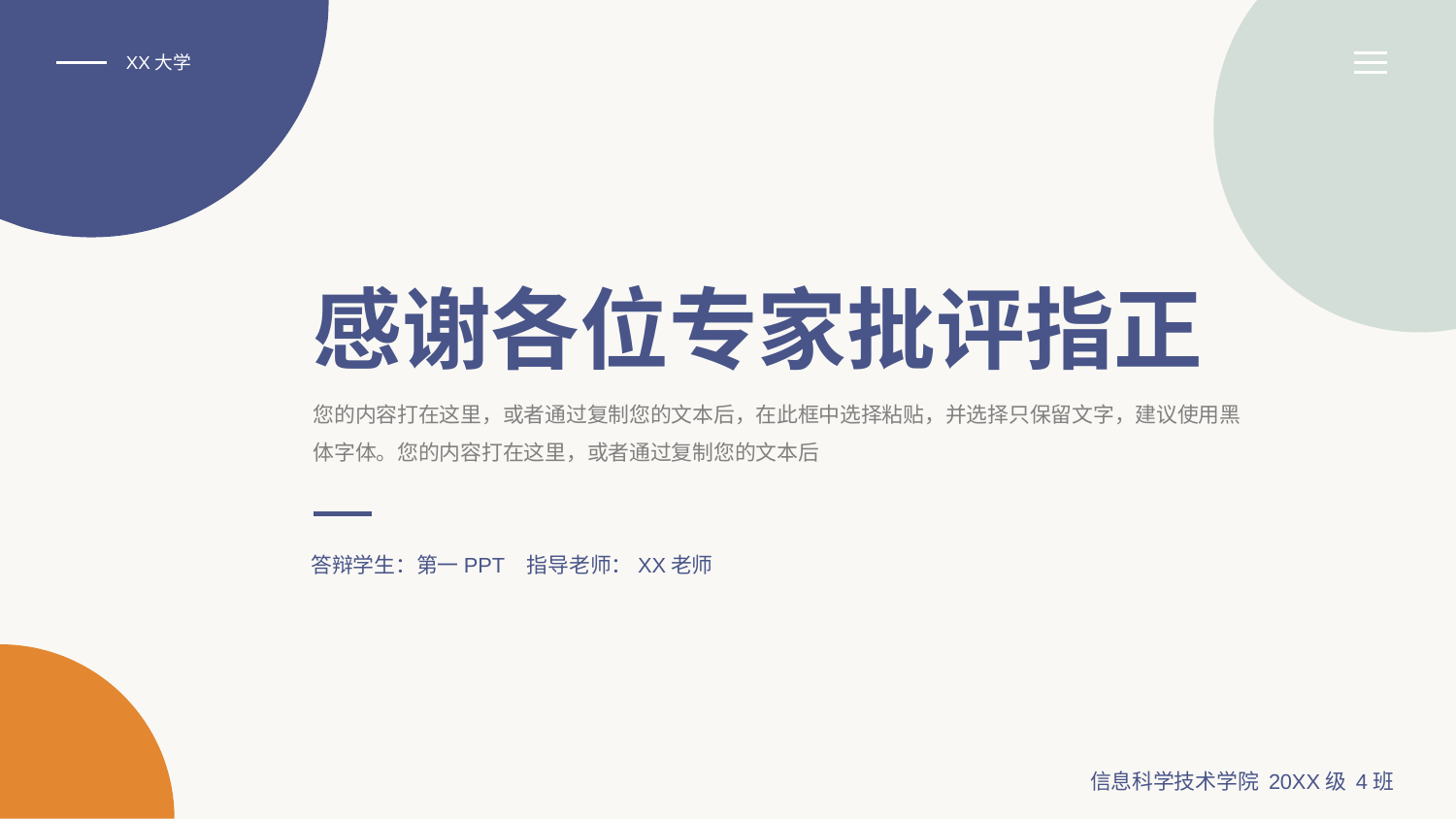

XX大学
感谢各位专家批评指正
您的内容打在这里，或者通过复制您的文本后，在此框中选择粘贴，并选择只保留文字，建议使用黑体字体。您的内容打在这里，或者通过复制您的文本后
答辩学生：第一PPT   指导老师：XX老师
信息科学技术学院 20XX级 4班